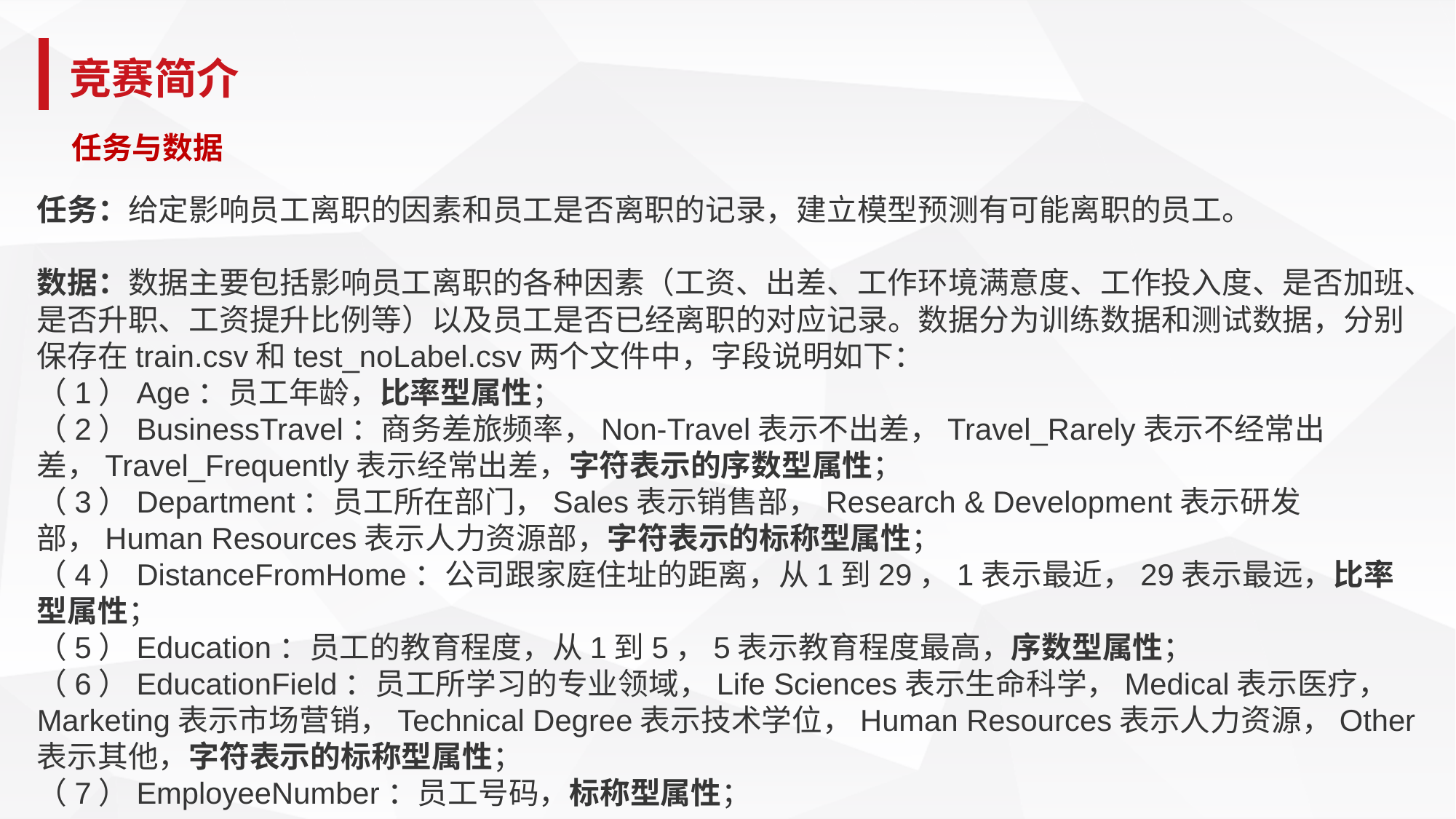

竞赛简介
任务与数据
任务：给定影响员工离职的因素和员工是否离职的记录，建立模型预测有可能离职的员工。

数据：数据主要包括影响员工离职的各种因素（工资、出差、工作环境满意度、工作投入度、是否加班、是否升职、工资提升比例等）以及员工是否已经离职的对应记录。数据分为训练数据和测试数据，分别保存在train.csv和test_noLabel.csv两个文件中，字段说明如下：
（1）Age：员工年龄，比率型属性；
（2）BusinessTravel：商务差旅频率，Non-Travel表示不出差，Travel_Rarely表示不经常出差，Travel_Frequently表示经常出差，字符表示的序数型属性；
（3）Department：员工所在部门，Sales表示销售部，Research & Development表示研发部，Human Resources表示人力资源部，字符表示的标称型属性；
（4）DistanceFromHome：公司跟家庭住址的距离，从1到29，1表示最近，29表示最远，比率型属性；
（5）Education：员工的教育程度，从1到5，5表示教育程度最高，序数型属性；
（6）EducationField：员工所学习的专业领域，Life Sciences表示生命科学，Medical表示医疗，Marketing表示市场营销，Technical Degree表示技术学位，Human Resources表示人力资源，Other表示其他，字符表示的标称型属性；
（7）EmployeeNumber：员工号码，标称型属性；